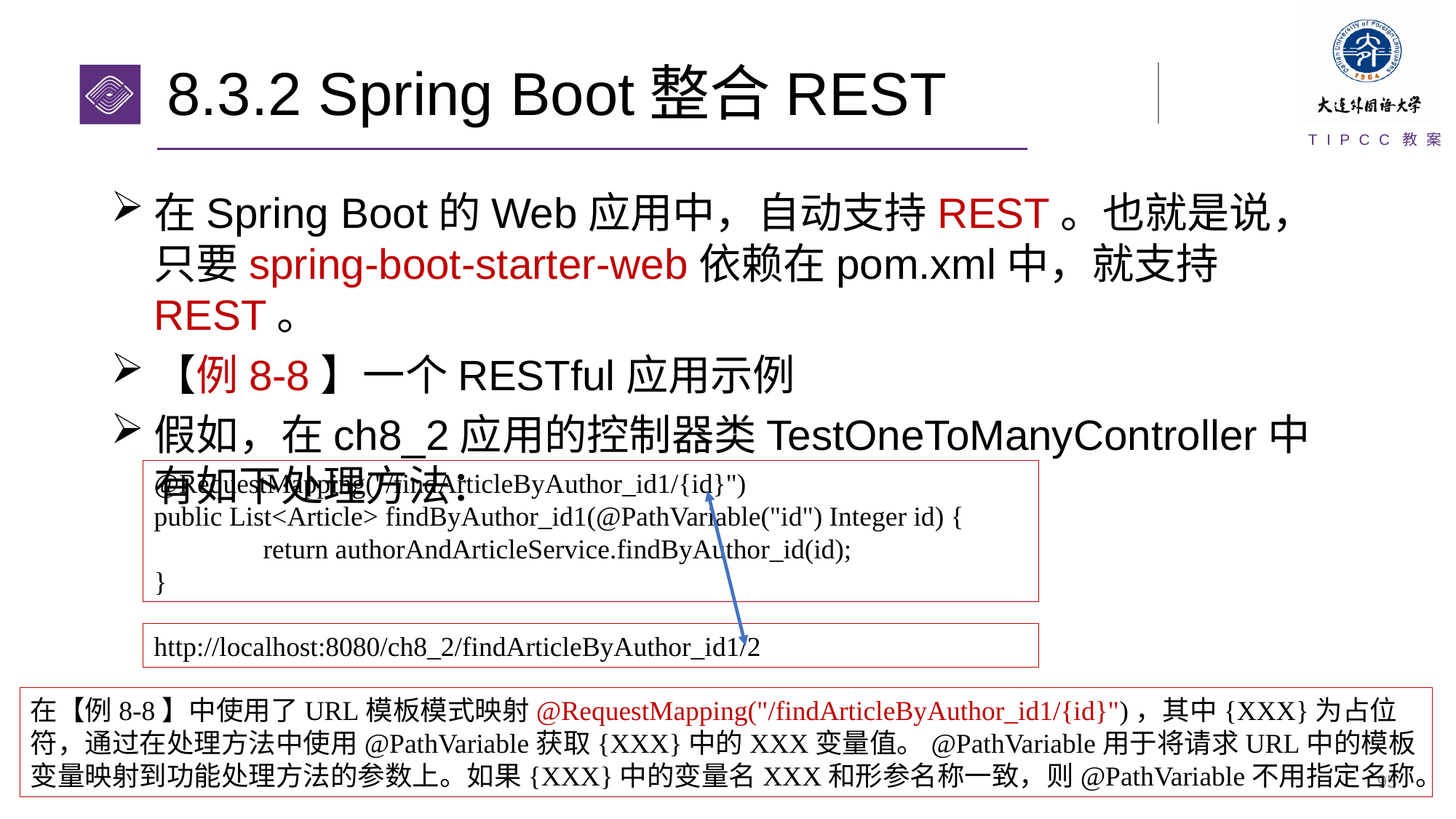

# 8.3.2 Spring Boot整合REST
在Spring Boot的Web应用中，自动支持REST。也就是说，只要spring-boot-starter-web依赖在pom.xml中，就支持REST。
【例8-8】一个RESTful应用示例
假如，在ch8_2应用的控制器类TestOneToManyController中有如下处理方法：

@RequestMapping("/findArticleByAuthor_id1/{id}")
public List<Article> findByAuthor_id1(@PathVariable("id") Integer id) {
	return authorAndArticleService.findByAuthor_id(id);
}
http://localhost:8080/ch8_2/findArticleByAuthor_id1/2
在【例8-8】中使用了URL模板模式映射@RequestMapping("/findArticleByAuthor_id1/{id}")，其中{XXX}为占位符，通过在处理方法中使用@PathVariable获取{XXX}中的XXX变量值。@PathVariable用于将请求URL中的模板变量映射到功能处理方法的参数上。如果{XXX}中的变量名XXX和形参名称一致，则@PathVariable不用指定名称。
95